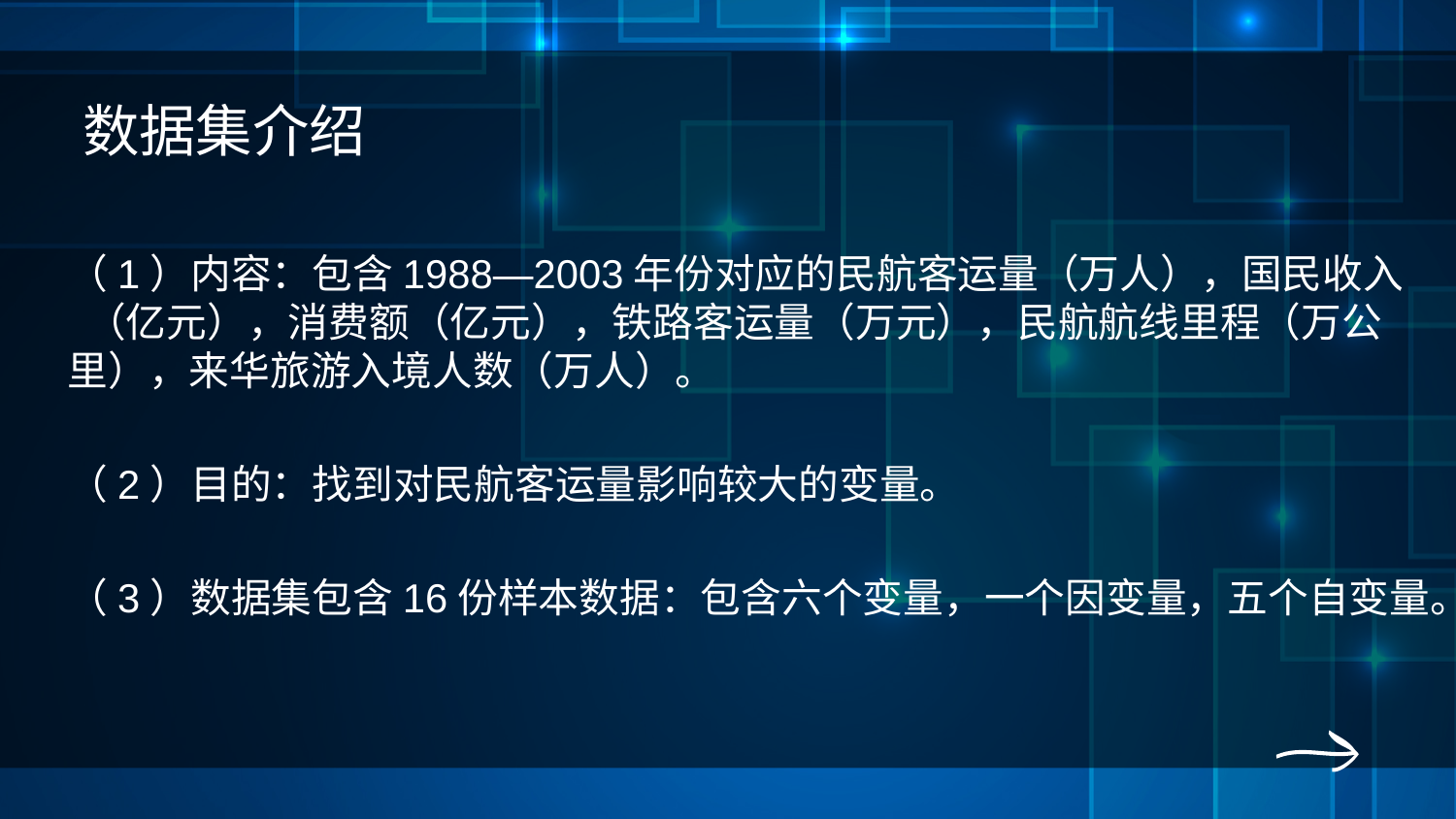

数据集介绍

（1）内容：包含1988—2003年份对应的民航客运量（万人），国民收入      （亿元），消费额（亿元），铁路客运量（万元），民航航线里程（万公里），来华旅游入境人数（万人）。

（2）目的：找到对民航客运量影响较大的变量。

（3）数据集包含16份样本数据：包含六个变量，一个因变量，五个自变量。